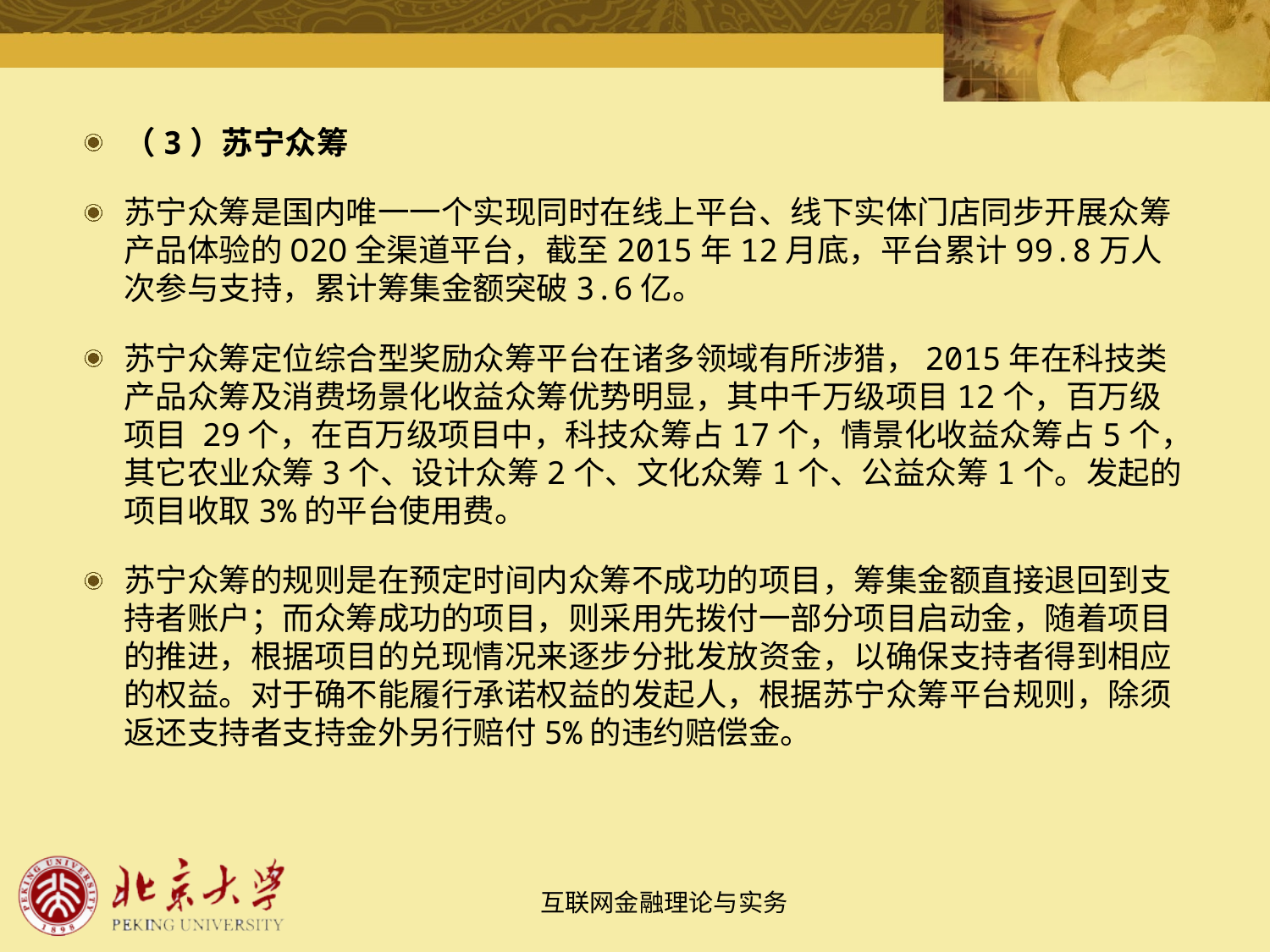

（3）苏宁众筹
苏宁众筹是国内唯一一个实现同时在线上平台、线下实体门店同步开展众筹产品体验的O2O全渠道平台，截至2015年12月底，平台累计99.8万人次参与支持，累计筹集金额突破3.6亿。
苏宁众筹定位综合型奖励众筹平台在诸多领域有所涉猎，2015年在科技类产品众筹及消费场景化收益众筹优势明显，其中千万级项目12个，百万级项目 29个，在百万级项目中，科技众筹占17个，情景化收益众筹占5个，其它农业众筹3个、设计众筹2个、文化众筹1个、公益众筹1个。发起的项目收取3%的平台使用费。
苏宁众筹的规则是在预定时间内众筹不成功的项目，筹集金额直接退回到支持者账户；而众筹成功的项目，则采用先拨付一部分项目启动金，随着项目的推进，根据项目的兑现情况来逐步分批发放资金，以确保支持者得到相应的权益。对于确不能履行承诺权益的发起人，根据苏宁众筹平台规则，除须返还支持者支持金外另行赔付5%的违约赔偿金。